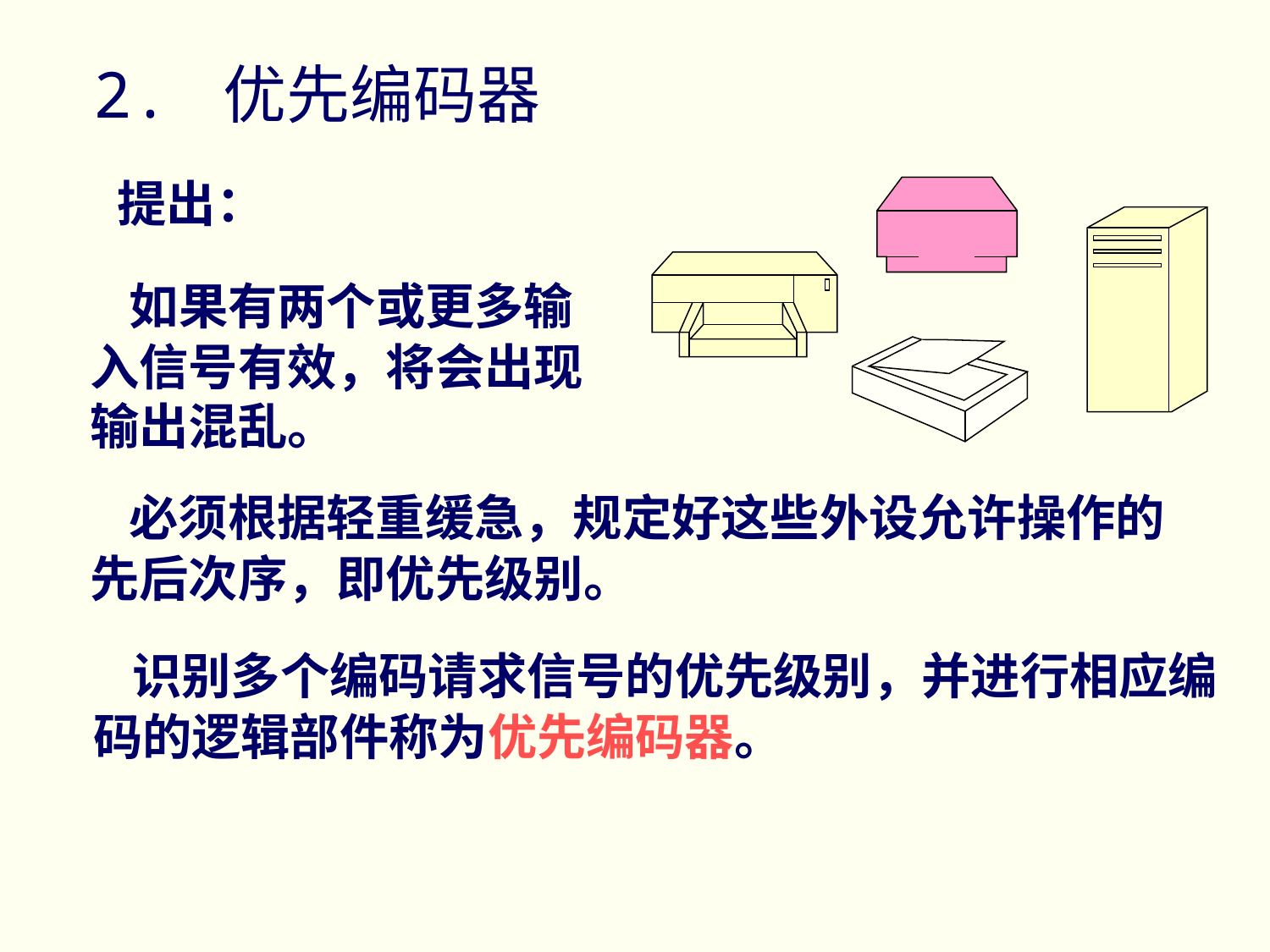

# 2. 优先编码器
提出：

  如果有两个或更多输入信号有效，将会出现输出混乱。
  必须根据轻重缓急，规定好这些外设允许操作的先后次序，即优先级别。
  识别多个编码请求信号的优先级别，并进行相应编码的逻辑部件称为优先编码器。